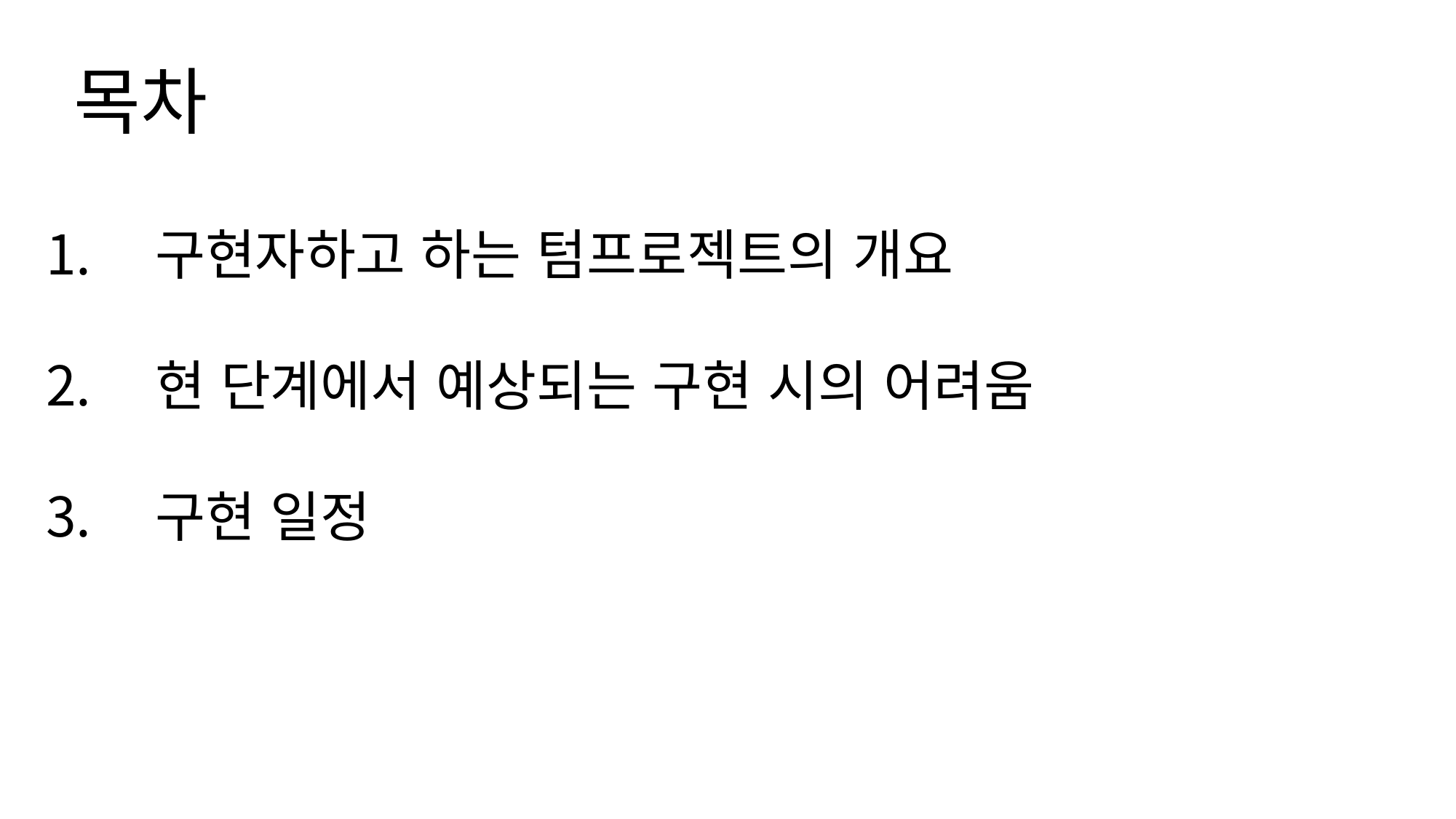

목차

구현자하고 하는 텀프로젝트의 개요

현 단계에서 예상되는 구현 시의 어려움

구현 일정